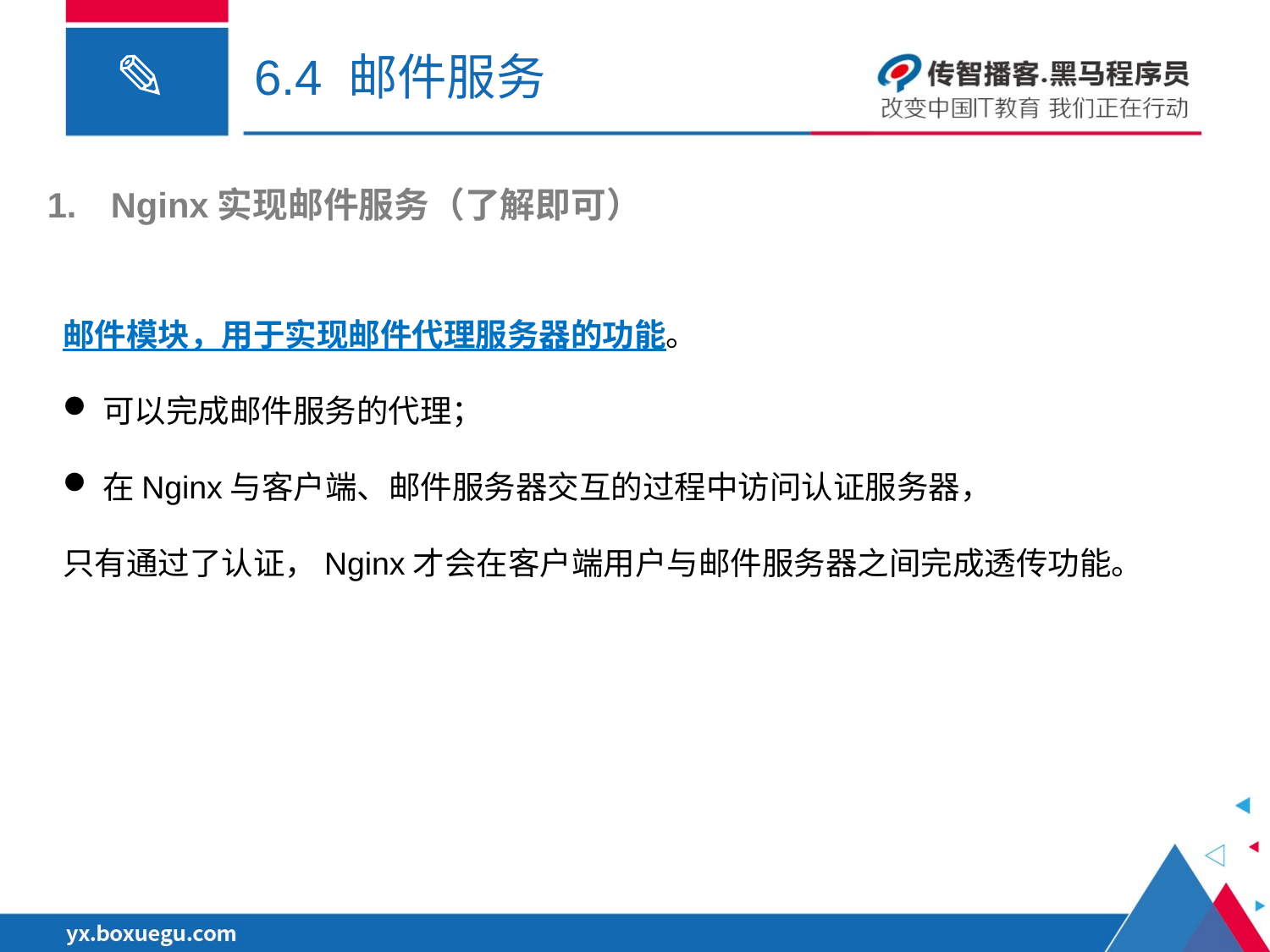

# 6.4 邮件服务
Nginx实现邮件服务（了解即可）
邮件模块，用于实现邮件代理服务器的功能。
可以完成邮件服务的代理；
在Nginx与客户端、邮件服务器交互的过程中访问认证服务器，
只有通过了认证，Nginx才会在客户端用户与邮件服务器之间完成透传功能。